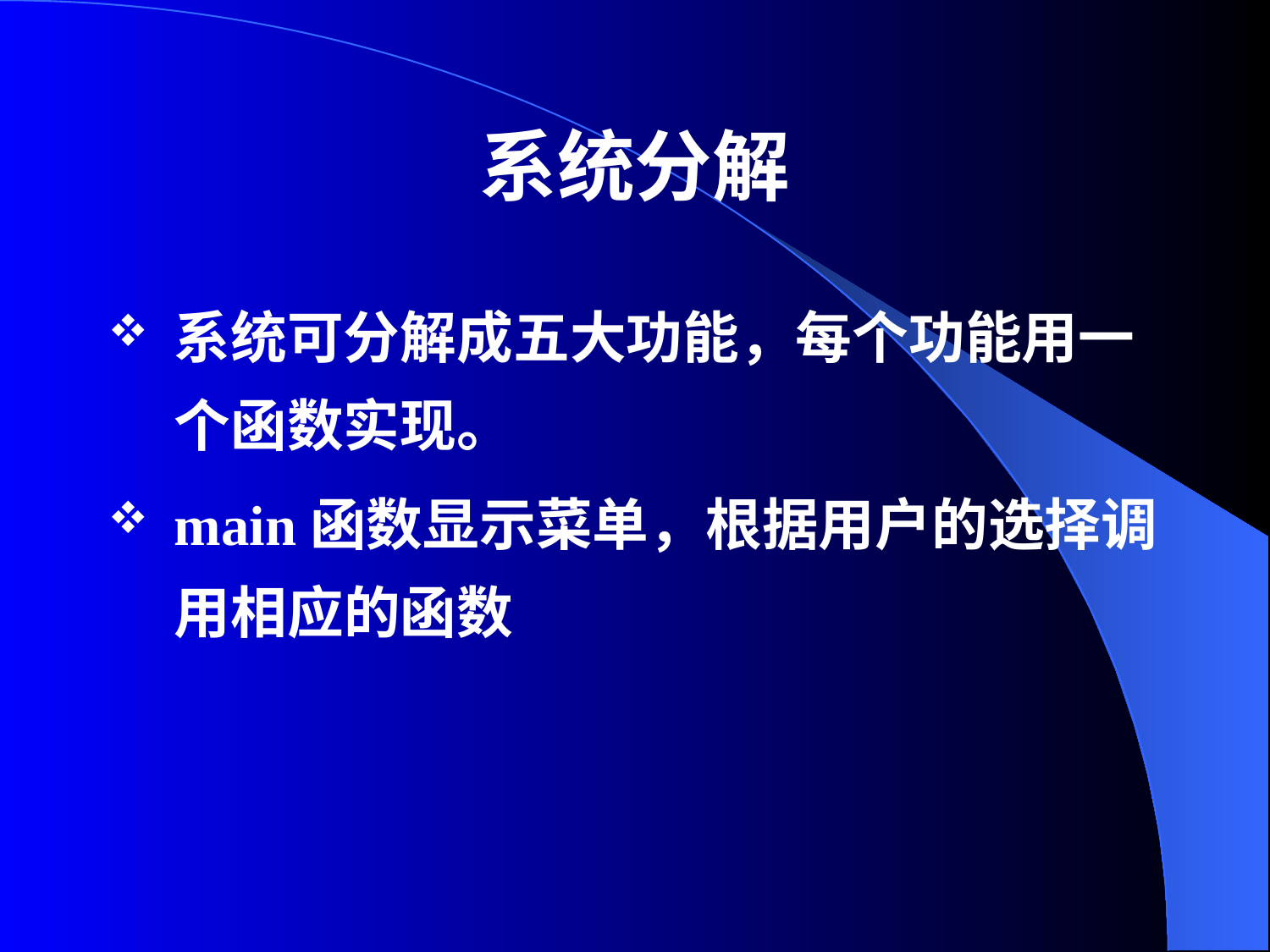

# 系统分解
系统可分解成五大功能，每个功能用一个函数实现。
main函数显示菜单，根据用户的选择调用相应的函数